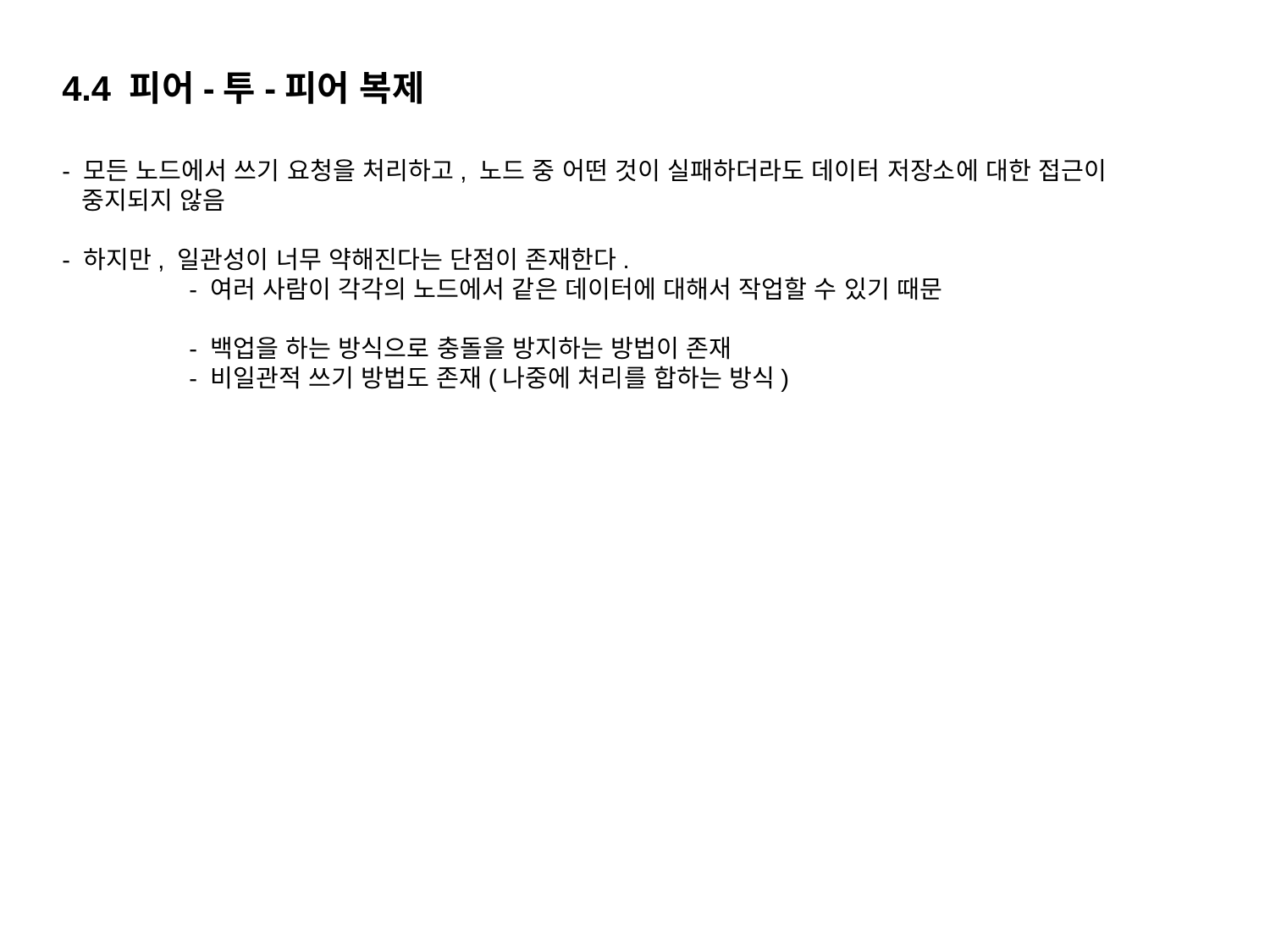

4.4 피어-투-피어 복제
- 모든 노드에서 쓰기 요청을 처리하고, 노드 중 어떤 것이 실패하더라도 데이터 저장소에 대한 접근이
  중지되지 않음

- 하지만, 일관성이 너무 약해진다는 단점이 존재한다.
	- 여러 사람이 각각의 노드에서 같은 데이터에 대해서 작업할 수 있기 때문

	- 백업을 하는 방식으로 충돌을 방지하는 방법이 존재
	- 비일관적 쓰기 방법도 존재(나중에 처리를 합하는 방식)